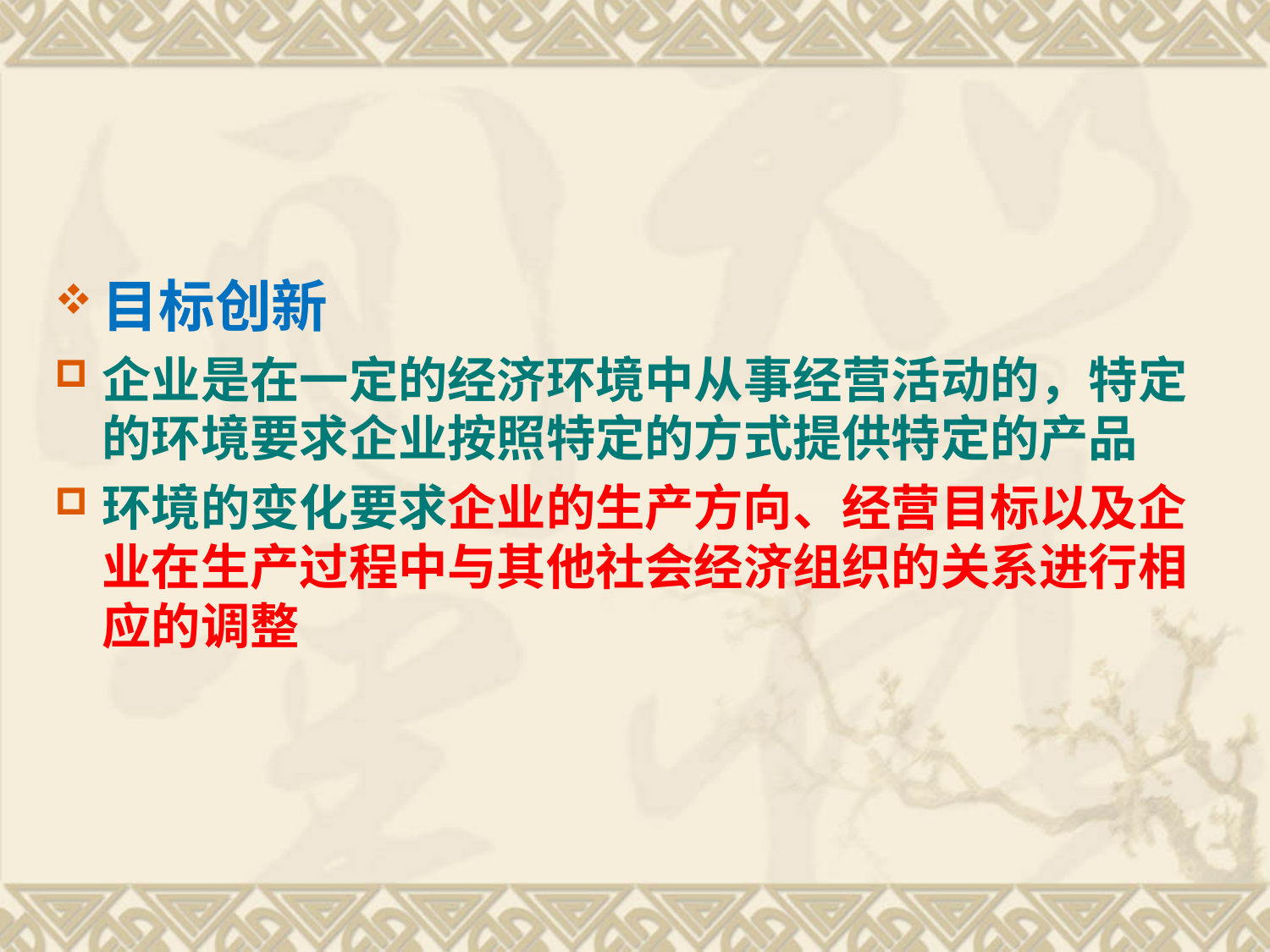

#
目标创新
企业是在一定的经济环境中从事经营活动的，特定的环境要求企业按照特定的方式提供特定的产品
环境的变化要求企业的生产方向、经营目标以及企业在生产过程中与其他社会经济组织的关系进行相应的调整